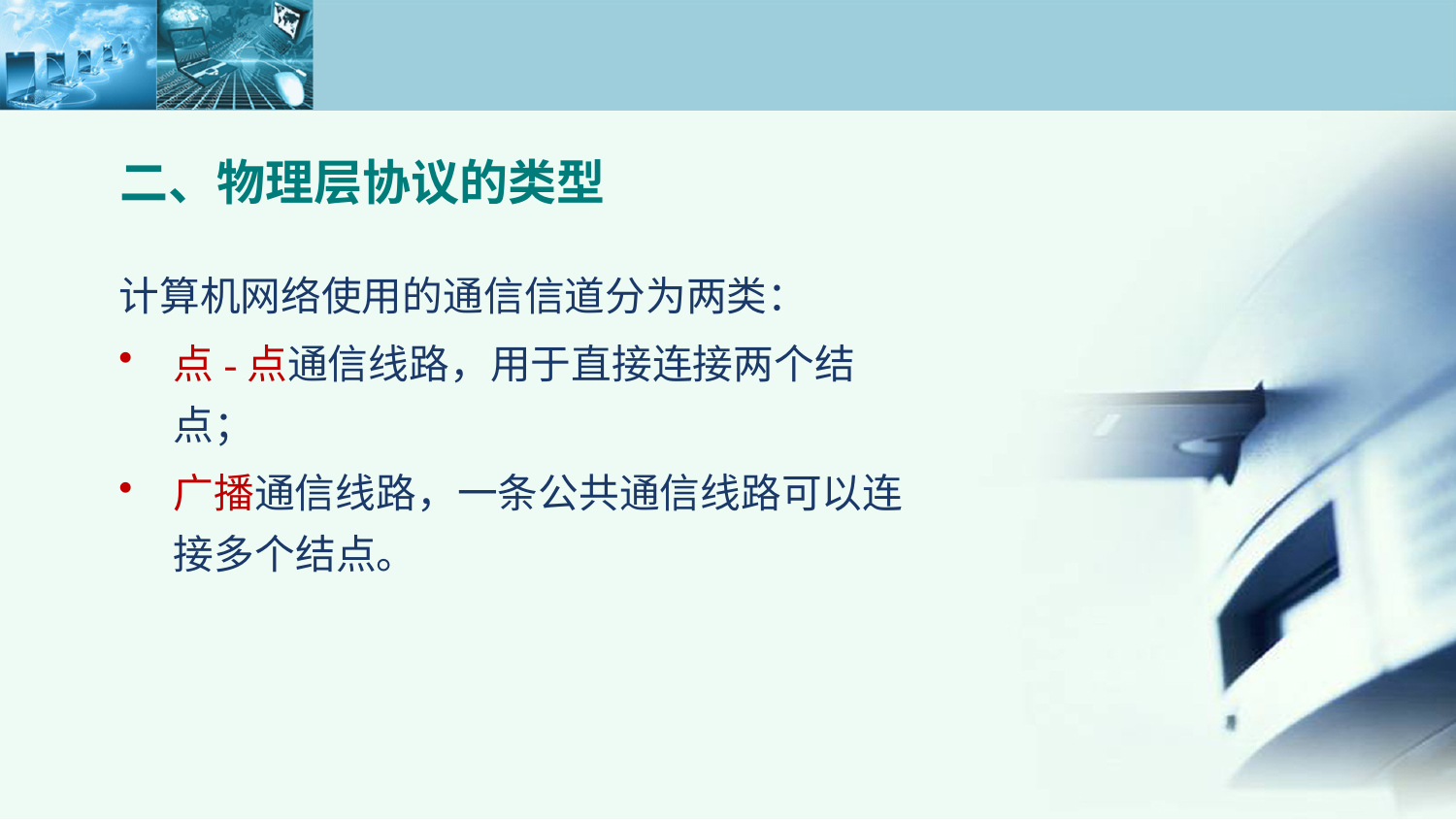

二、物理层协议的类型
计算机网络使用的通信信道分为两类：
点-点通信线路，用于直接连接两个结点；
广播通信线路，一条公共通信线路可以连接多个结点。